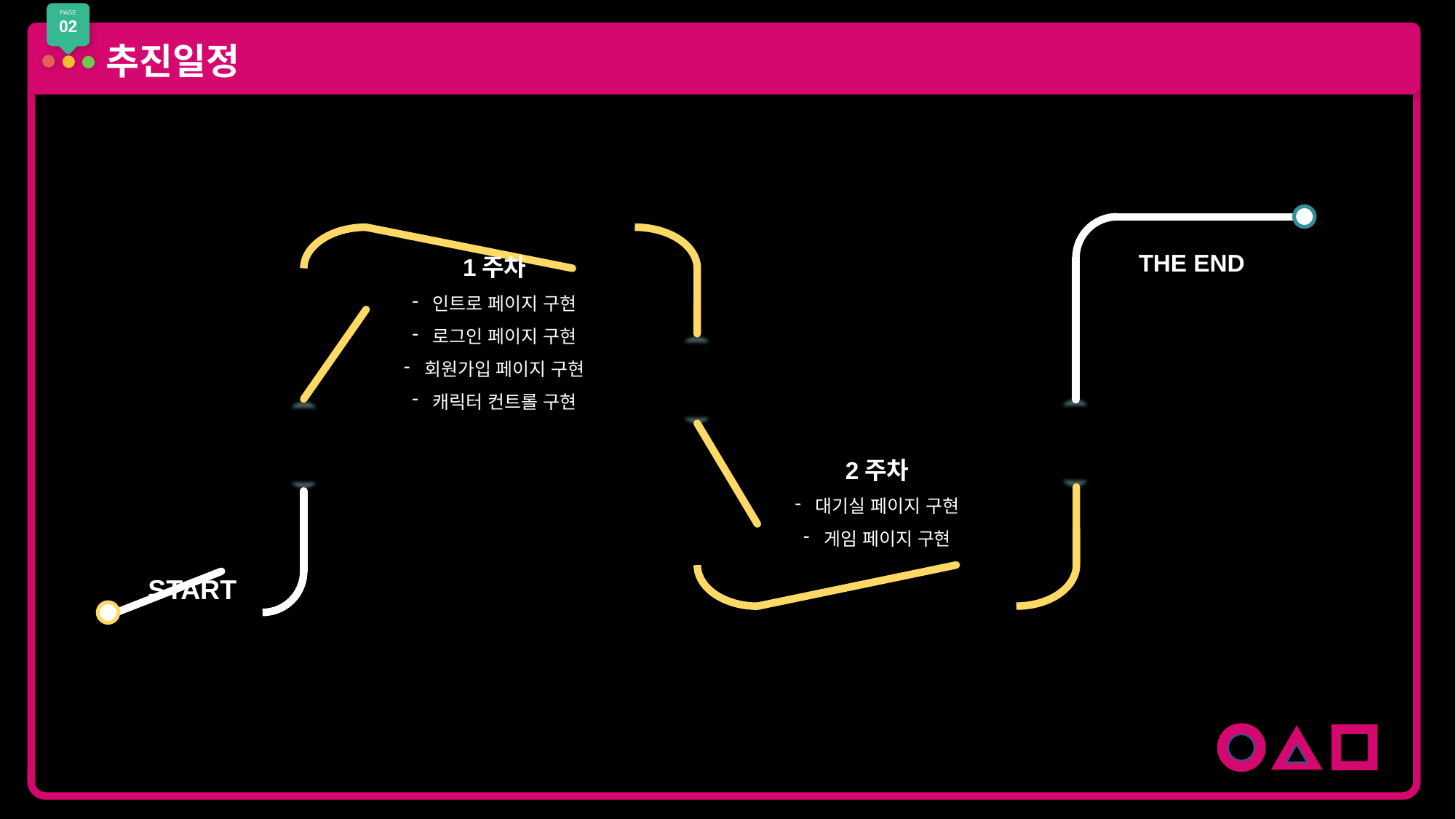

PAGE
02
추진일정

THE END
1주차
인트로 페이지 구현
로그인 페이지 구현
회원가입 페이지 구현
캐릭터 컨트롤 구현

2주차
대기실 페이지 구현
게임 페이지 구현

START